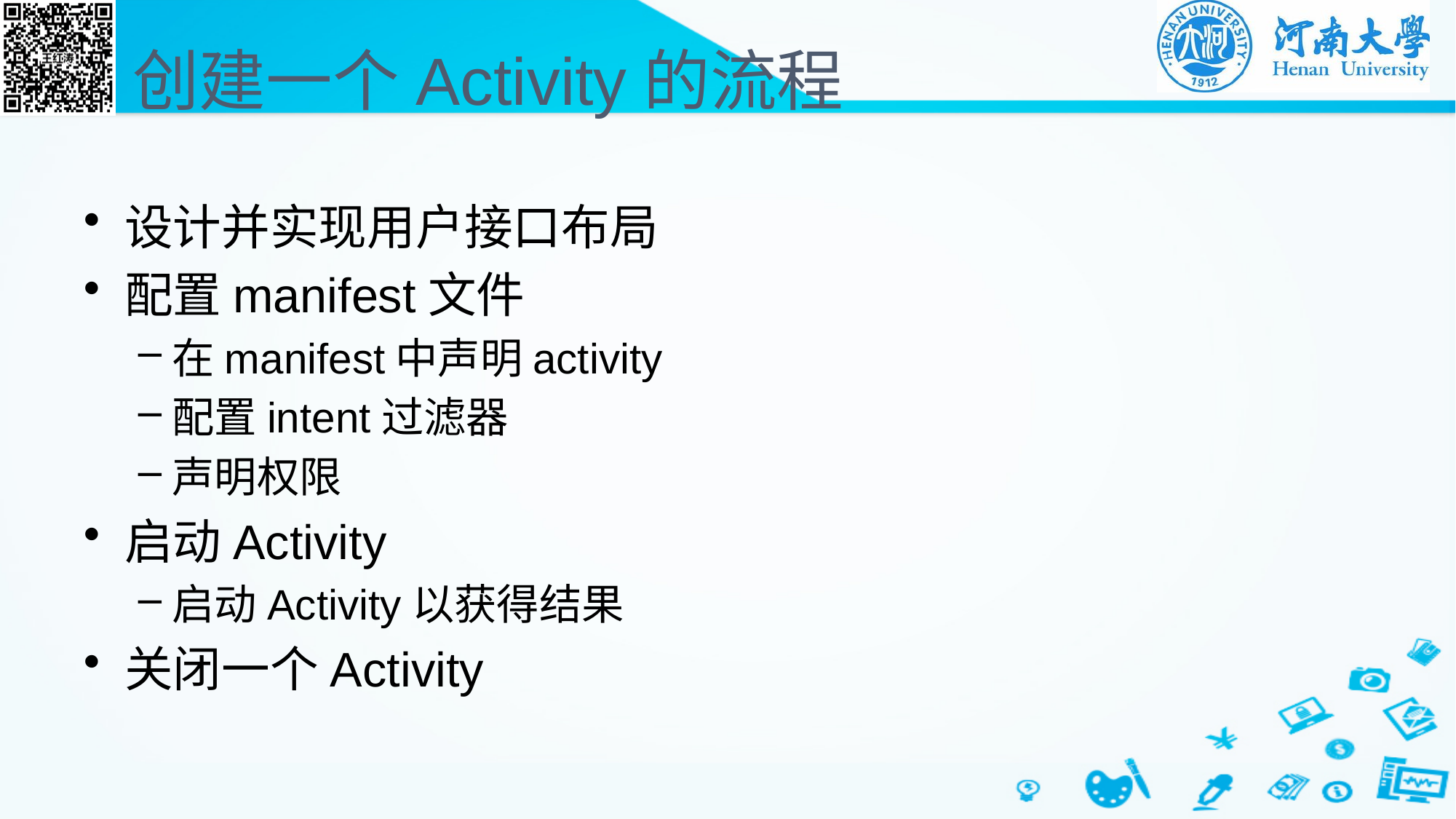

# 创建一个Activity的流程
设计并实现用户接口布局
配置manifest文件
在manifest中声明activity
配置intent过滤器
声明权限
启动Activity
启动Activity以获得结果
关闭一个Activity